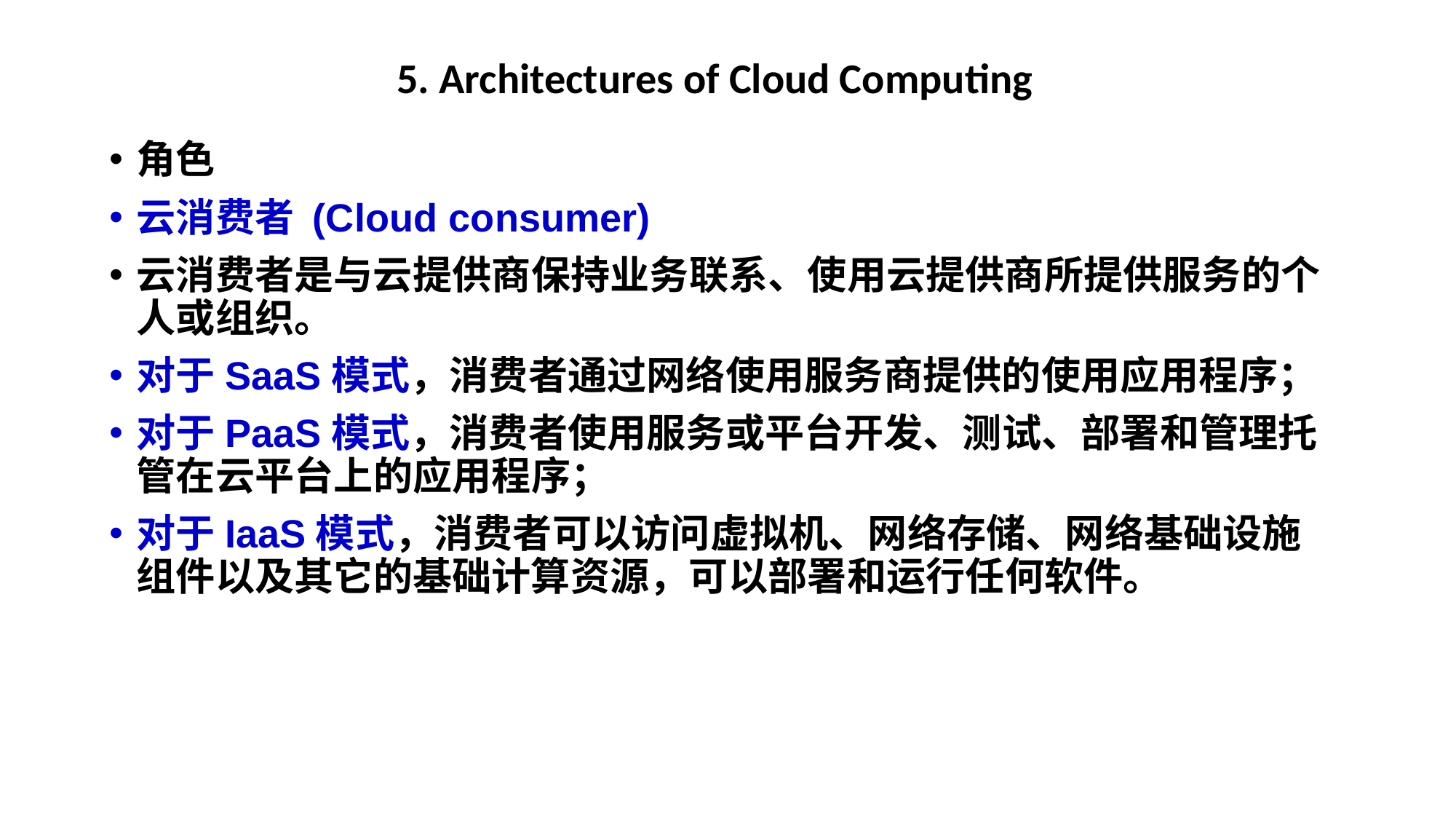

5. Architectures of Cloud Computing
角色
云消费者 (Cloud consumer)
云消费者是与云提供商保持业务联系、使用云提供商所提供服务的个人或组织。
对于SaaS模式，消费者通过网络使用服务商提供的使用应用程序；
对于PaaS模式，消费者使用服务或平台开发、测试、部署和管理托管在云平台上的应用程序；
对于IaaS模式，消费者可以访问虚拟机、网络存储、网络基础设施组件以及其它的基础计算资源，可以部署和运行任何软件。